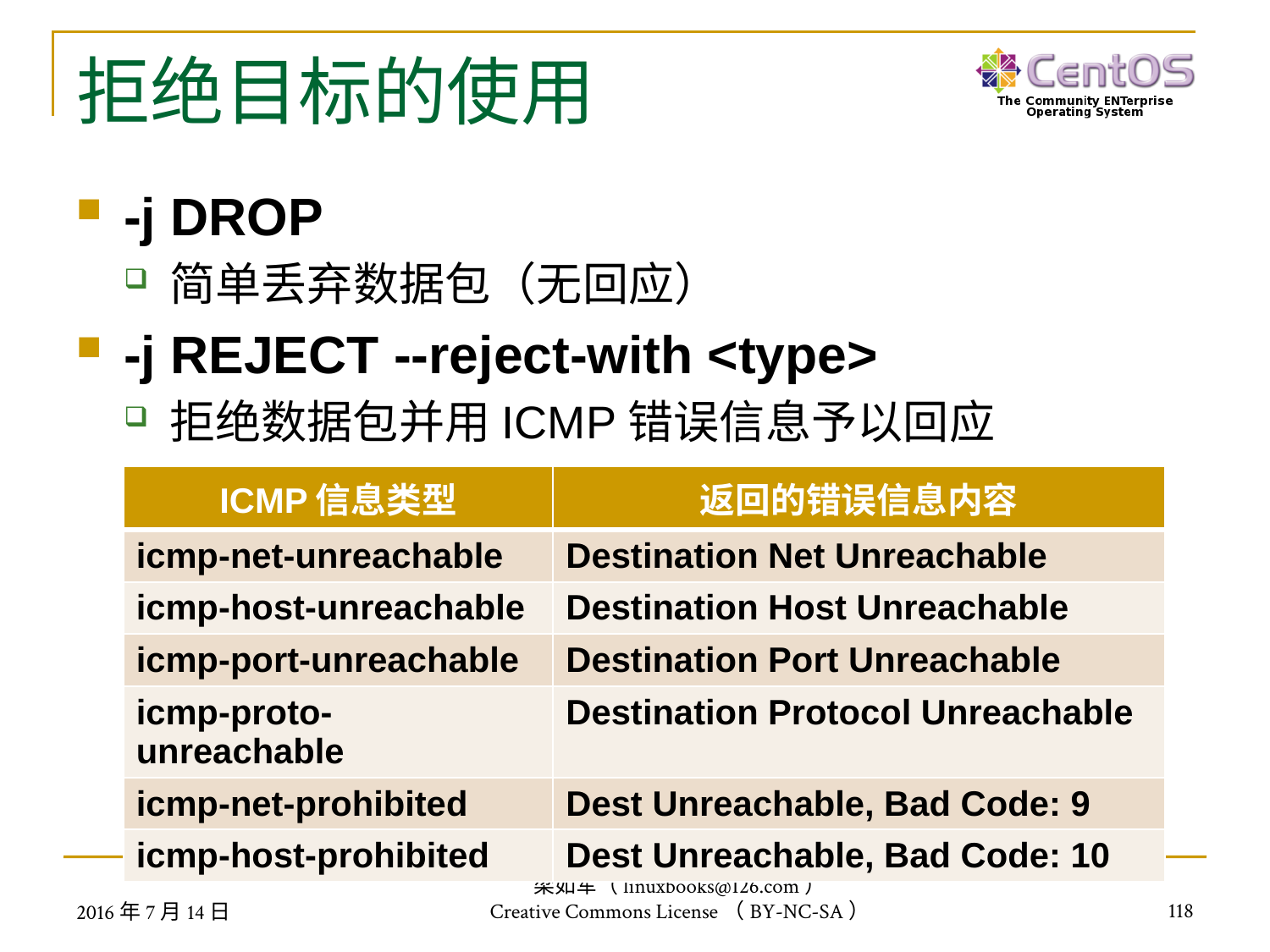

# 拒绝目标的使用
-j DROP
简单丢弃数据包（无回应）
-j REJECT --reject-with <type>
拒绝数据包并用ICMP错误信息予以回应
| ICMP信息类型 | 返回的错误信息内容 |
| --- | --- |
| icmp-net-unreachable | Destination Net Unreachable |
| icmp-host-unreachable | Destination Host Unreachable |
| icmp-port-unreachable | Destination Port Unreachable |
| icmp-proto-unreachable | Destination Protocol Unreachable |
| icmp-net-prohibited | Dest Unreachable, Bad Code: 9 |
| icmp-host-prohibited | Dest Unreachable, Bad Code: 10 |
梁如军（linuxbooks@126.com）
Creative Commons License（BY-NC-SA）
2016年7月14日
118